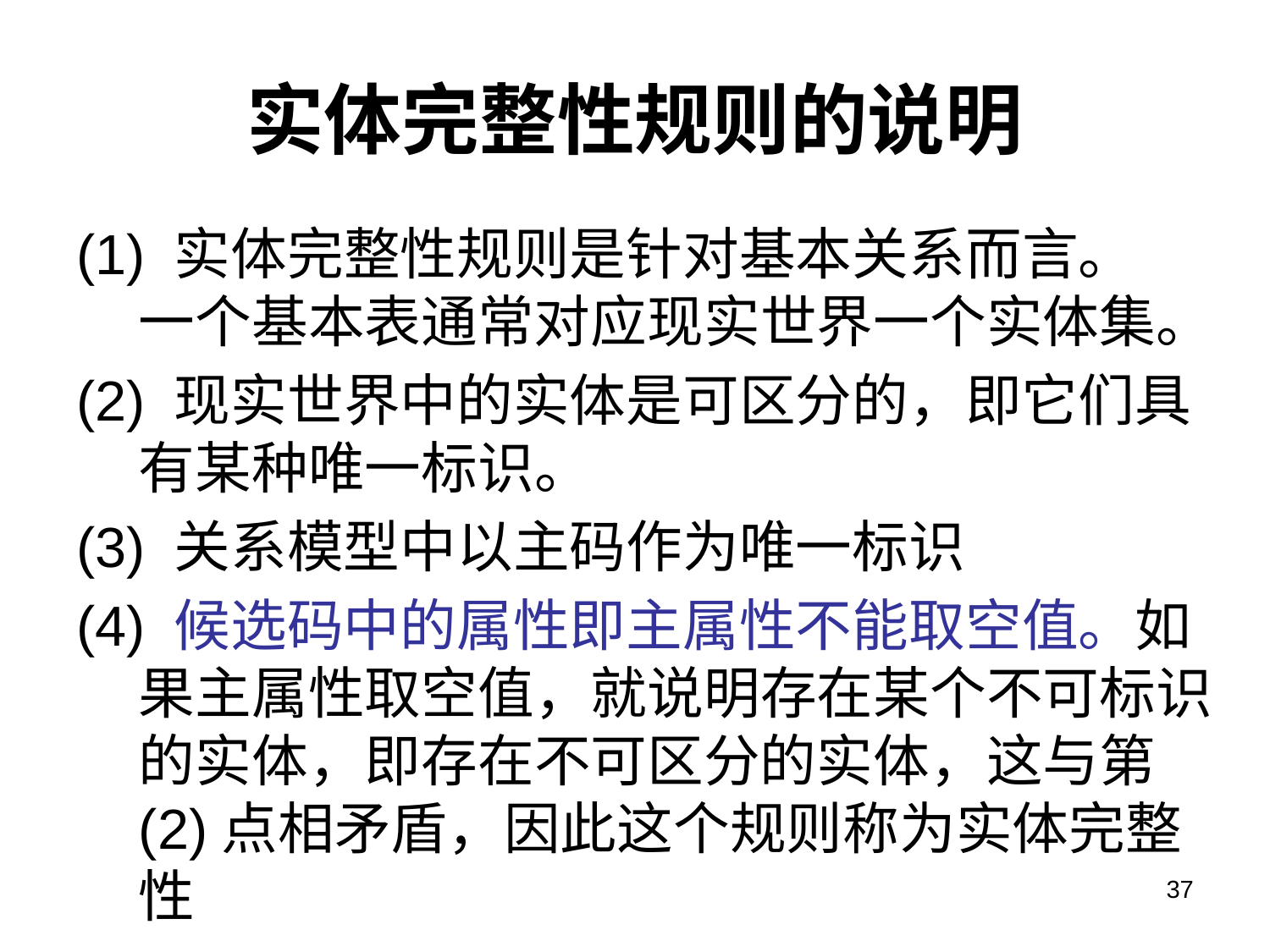

# 实体完整性规则的说明
(1) 实体完整性规则是针对基本关系而言。
一个基本表通常对应现实世界一个实体集。
(2) 现实世界中的实体是可区分的，即它们具有某种唯一标识。
(3) 关系模型中以主码作为唯一标识
(4) 候选码中的属性即主属性不能取空值。如果主属性取空值，就说明存在某个不可标识的实体，即存在不可区分的实体，这与第(2)点相矛盾，因此这个规则称为实体完整性
37